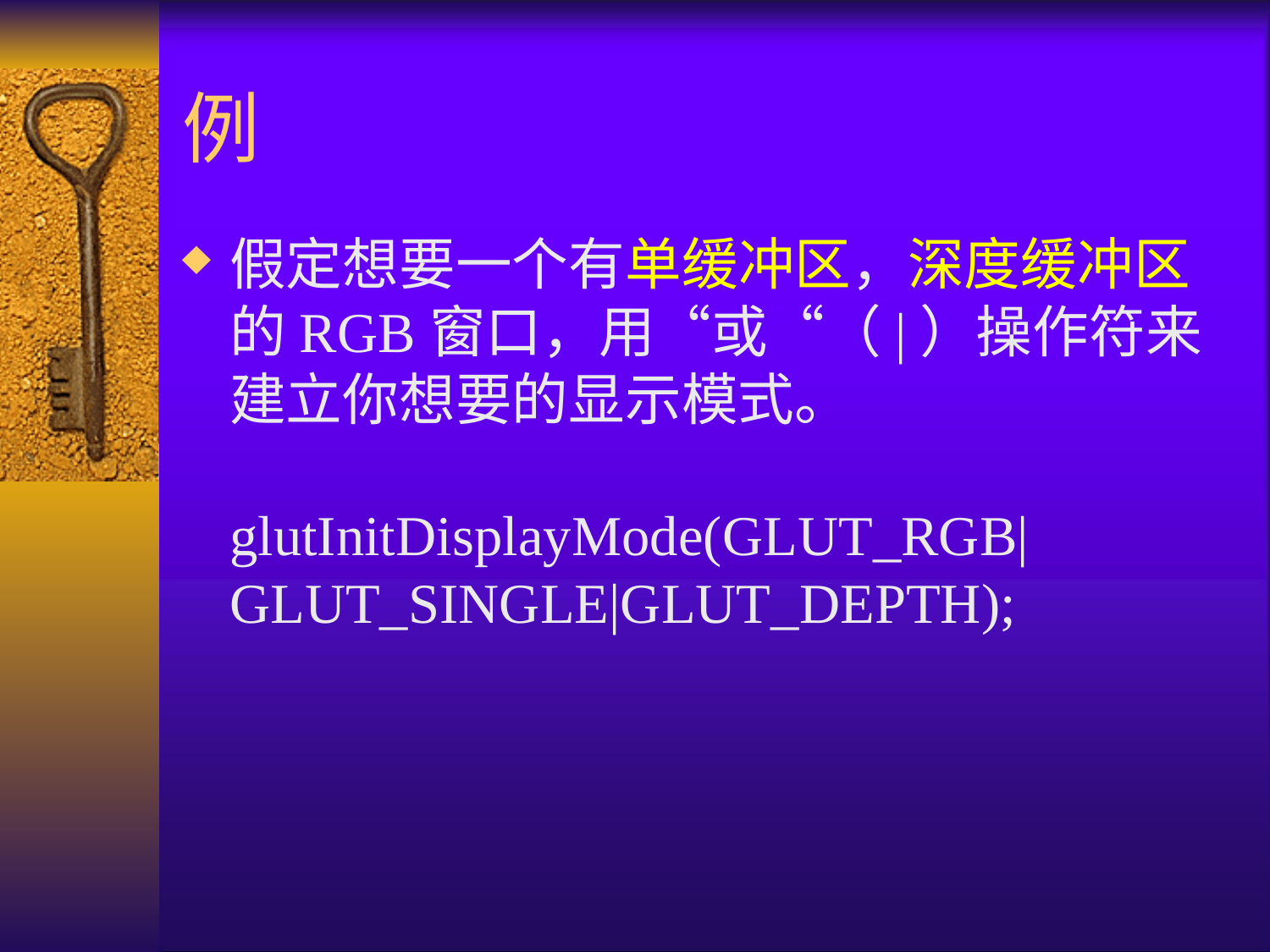

# 例
假定想要一个有单缓冲区，深度缓冲区的RGB窗口，用“或“（|）操作符来建立你想要的显示模式。
glutInitDisplayMode(GLUT_RGB|GLUT_SINGLE|GLUT_DEPTH);